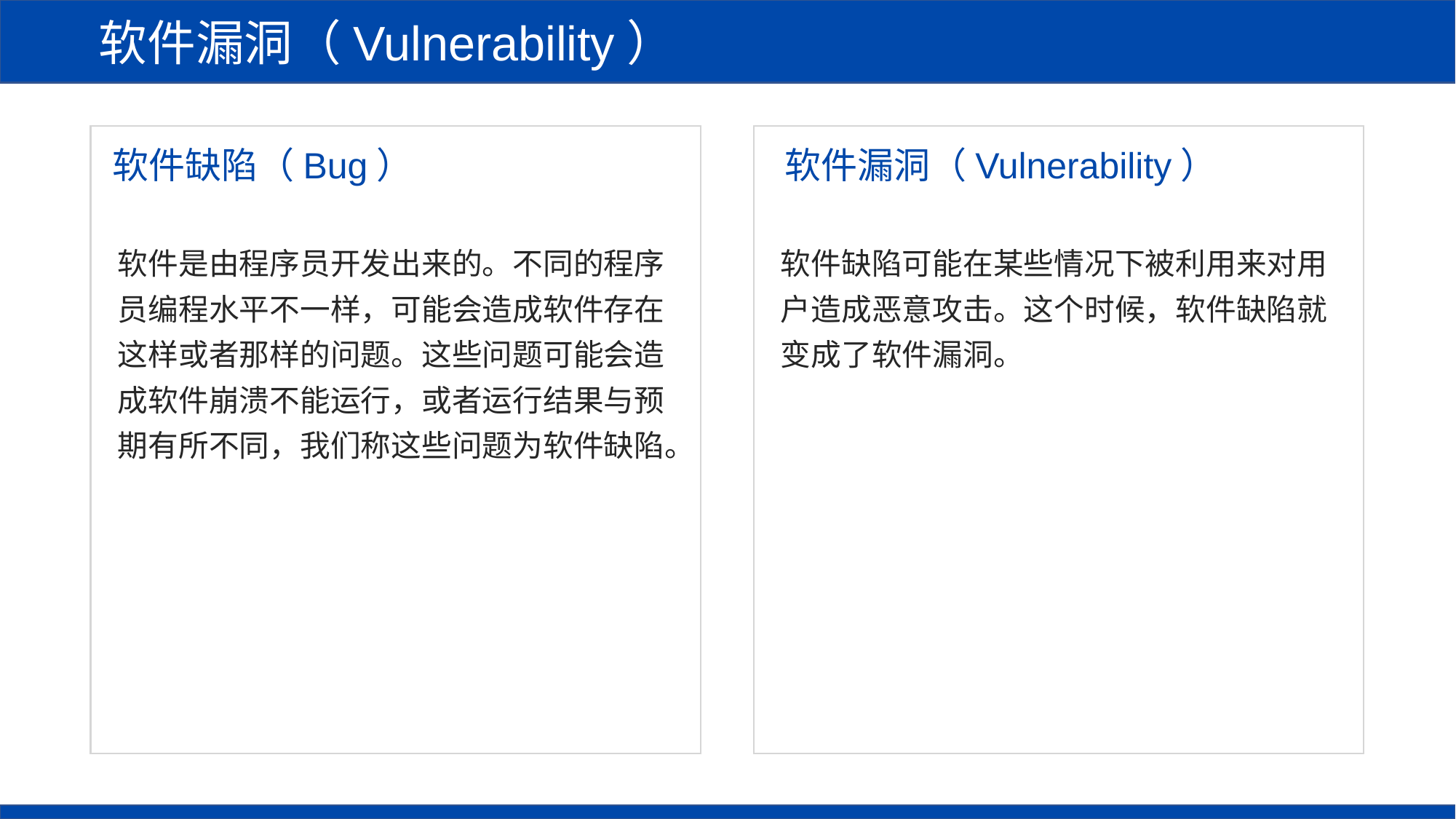

软件漏洞（Vulnerability）

软件缺陷（Bug）
软件漏洞（Vulnerability）
软件是由程序员开发出来的。不同的程序员编程水平不一样，可能会造成软件存在这样或者那样的问题。这些问题可能会造成软件崩溃不能运行，或者运行结果与预期有所不同，我们称这些问题为软件缺陷。
软件缺陷可能在某些情况下被利用来对用户造成恶意攻击。这个时候，软件缺陷就变成了软件漏洞。